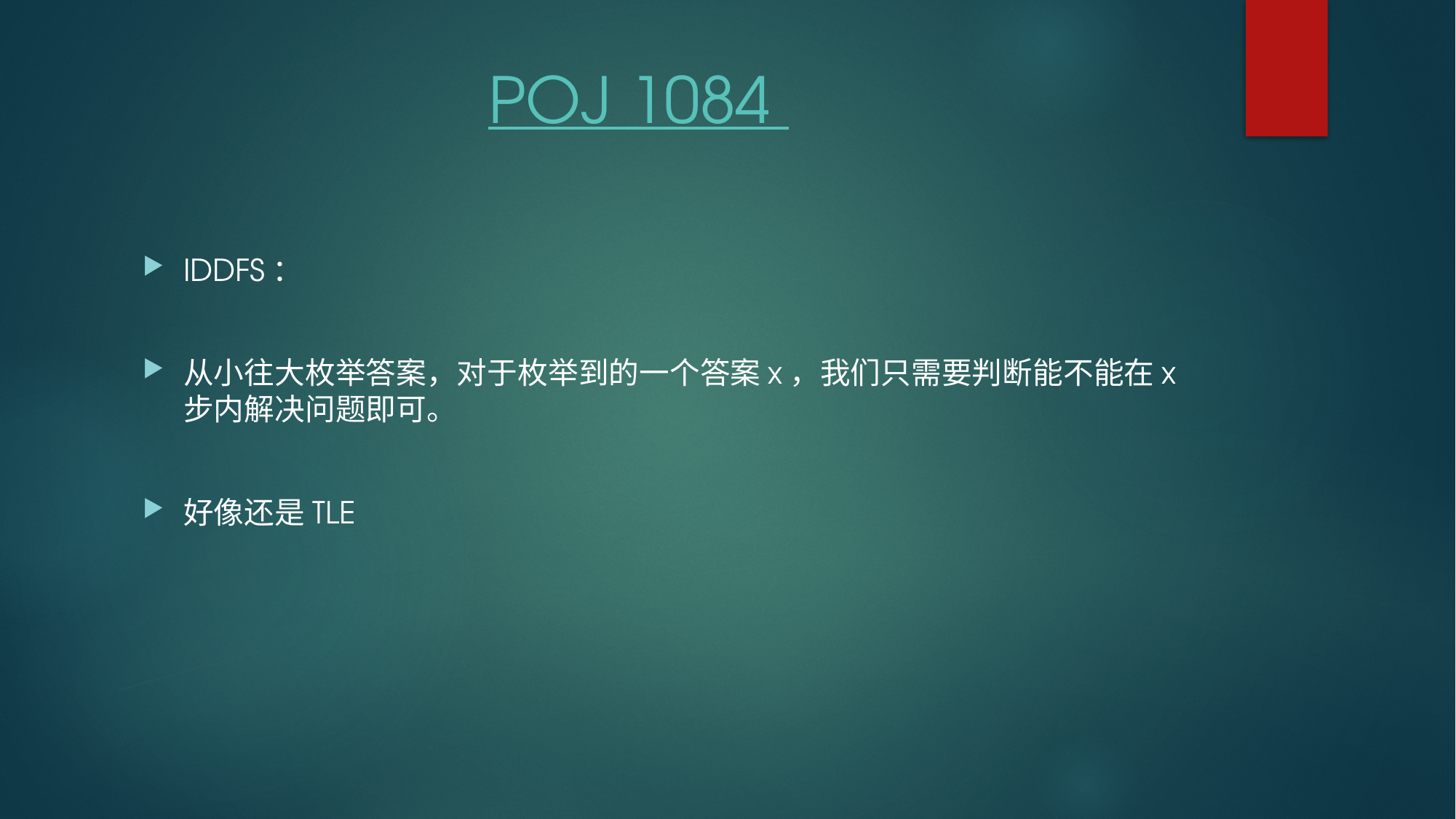

# POJ 1084
IDDFS：

从小往大枚举答案，对于枚举到的一个答案x，我们只需要判断能不能在x步内解决问题即可。

好像还是TLE